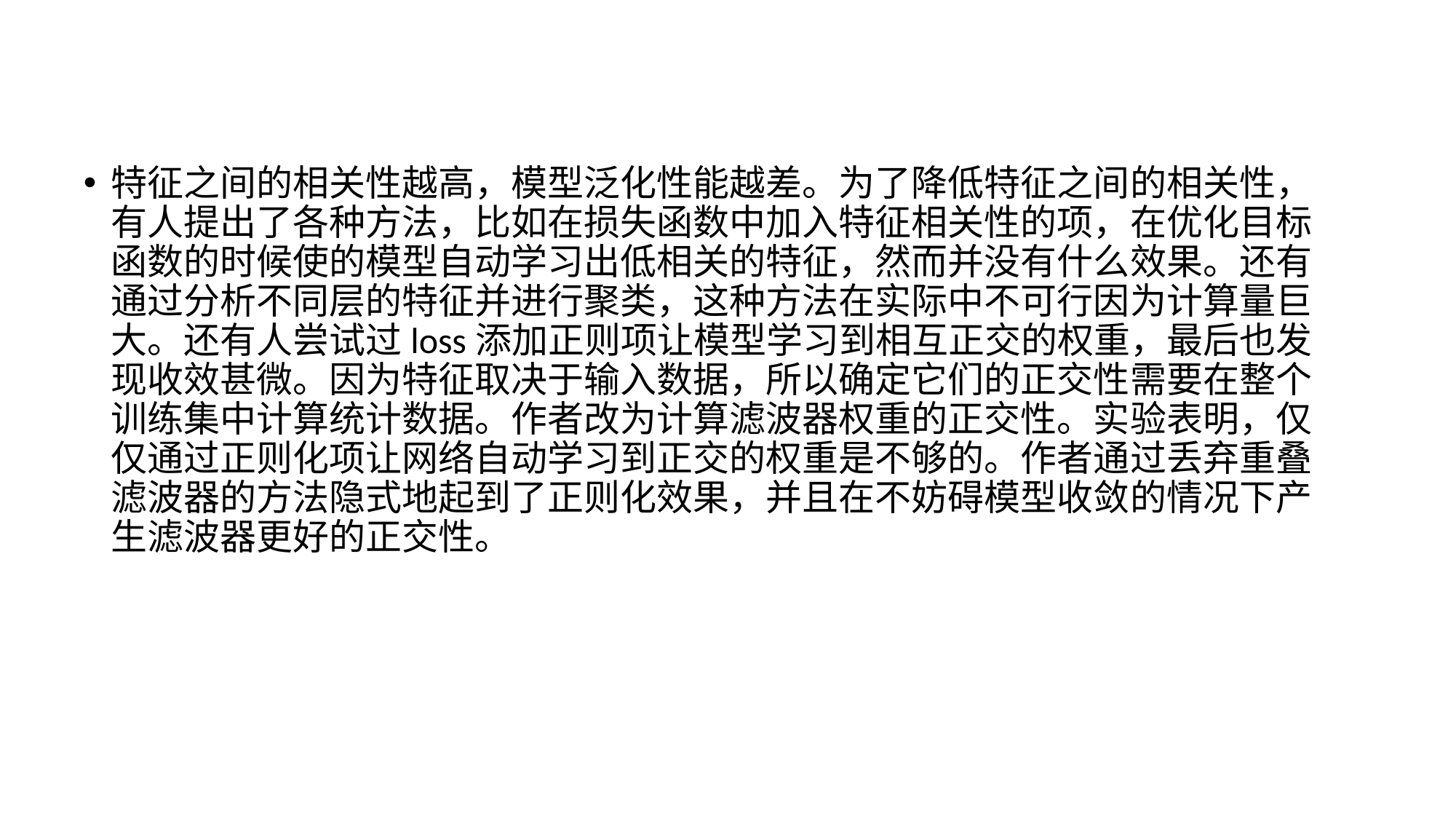

特征之间的相关性越高，模型泛化性能越差。为了降低特征之间的相关性，有人提出了各种方法，比如在损失函数中加入特征相关性的项，在优化目标函数的时候使的模型自动学习出低相关的特征，然而并没有什么效果。还有通过分析不同层的特征并进行聚类，这种方法在实际中不可行因为计算量巨大。还有人尝试过loss添加正则项让模型学习到相互正交的权重，最后也发现收效甚微。因为特征取决于输入数据，所以确定它们的正交性需要在整个训练集中计算统计数据。作者改为计算滤波器权重的正交性。实验表明，仅仅通过正则化项让网络自动学习到正交的权重是不够的。作者通过丢弃重叠滤波器的方法隐式地起到了正则化效果，并且在不妨碍模型收敛的情况下产生滤波器更好的正交性。